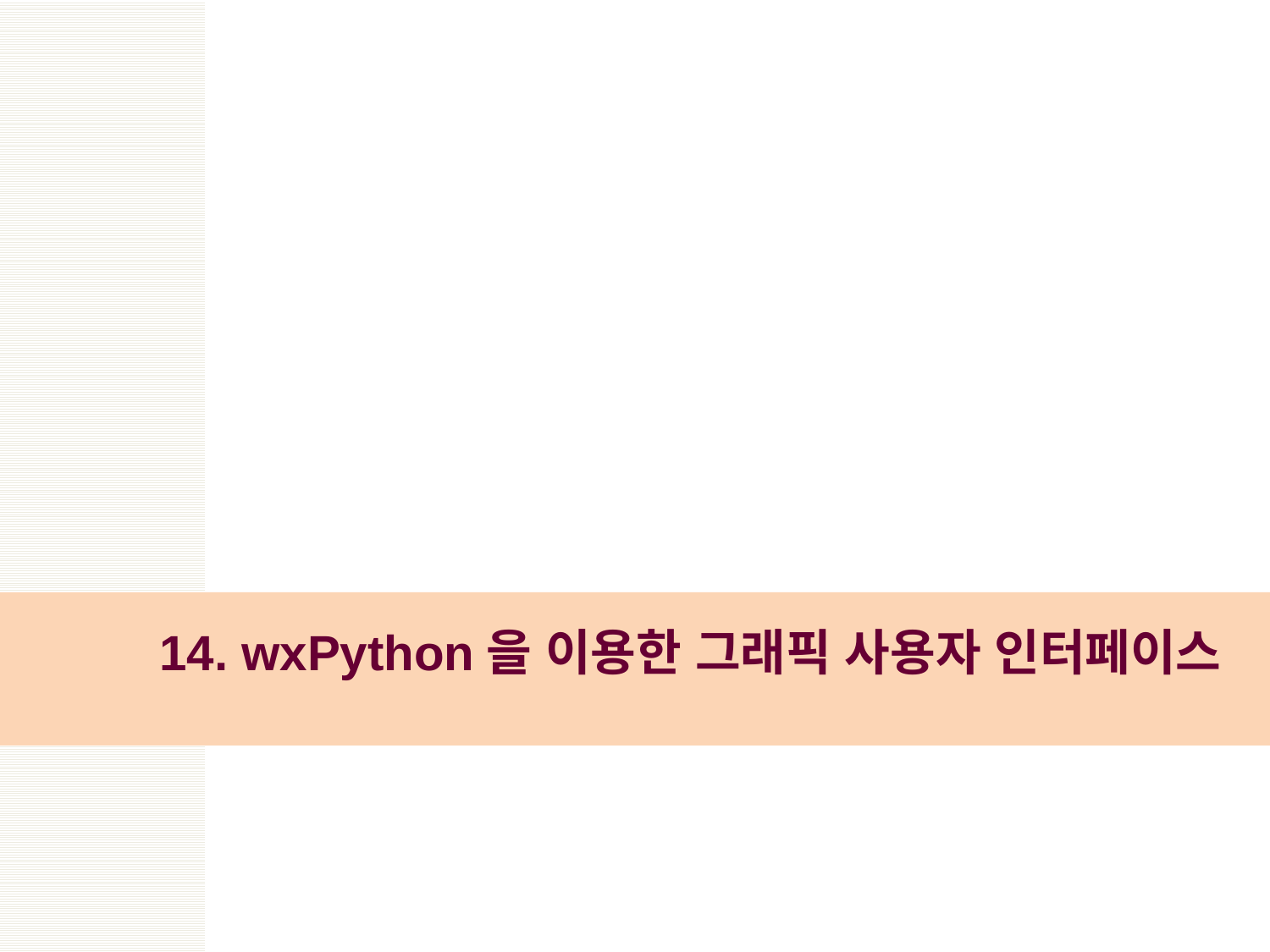

# 14. wxPython을 이용한 그래픽 사용자 인터페이스